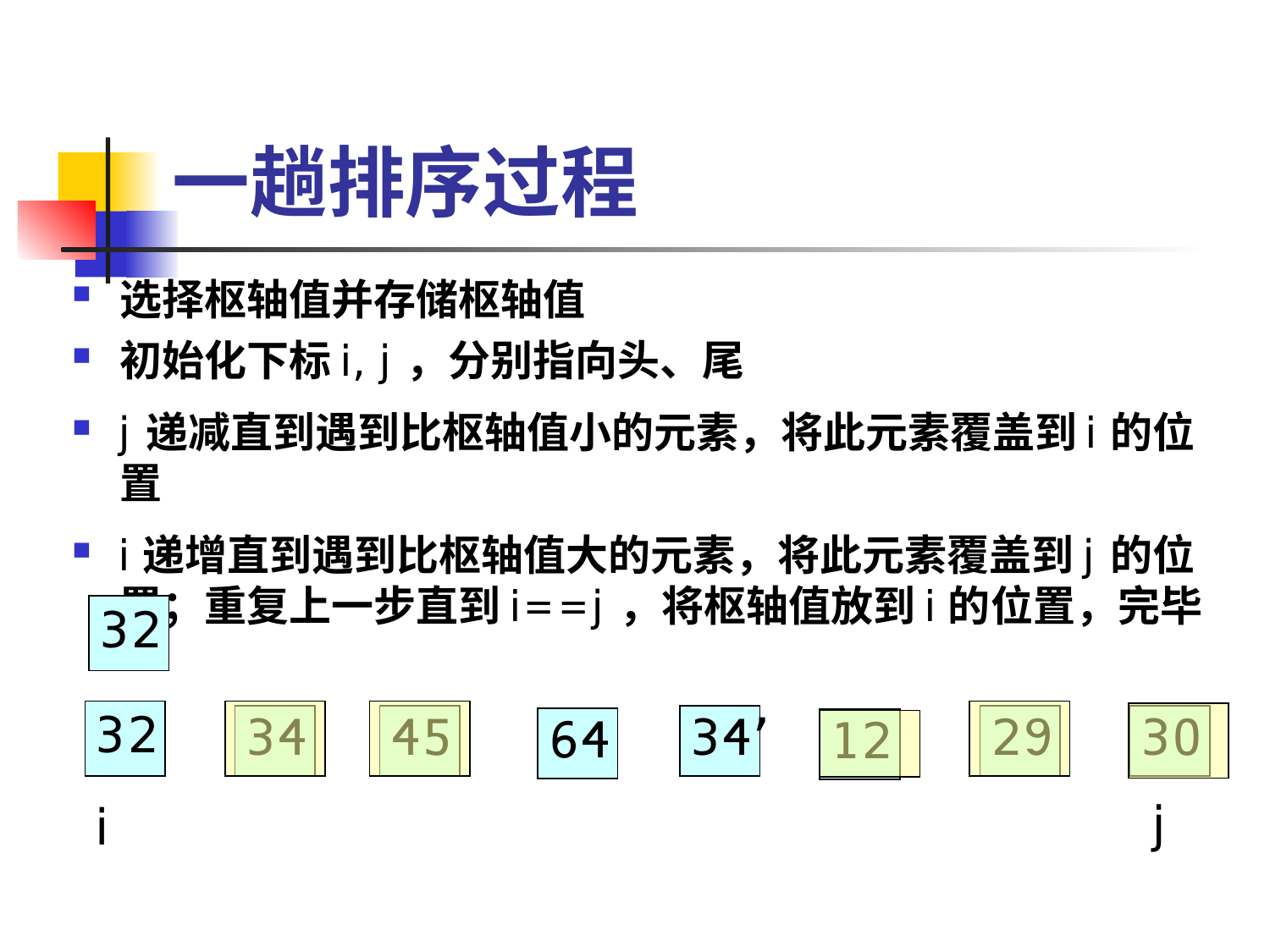

一趟排序过程
选择枢轴值并存储枢轴值
初始化下标i, j，分别指向头、尾
j递减直到遇到比枢轴值小的元素，将此元素覆盖到i的位置
i递增直到遇到比枢轴值大的元素，将此元素覆盖到j的位置；重复上一步直到i==j，将枢轴值放到i的位置，完毕
32
32

34
34
45
45
34’
29
29
30
30
64
12
12

j
i
33